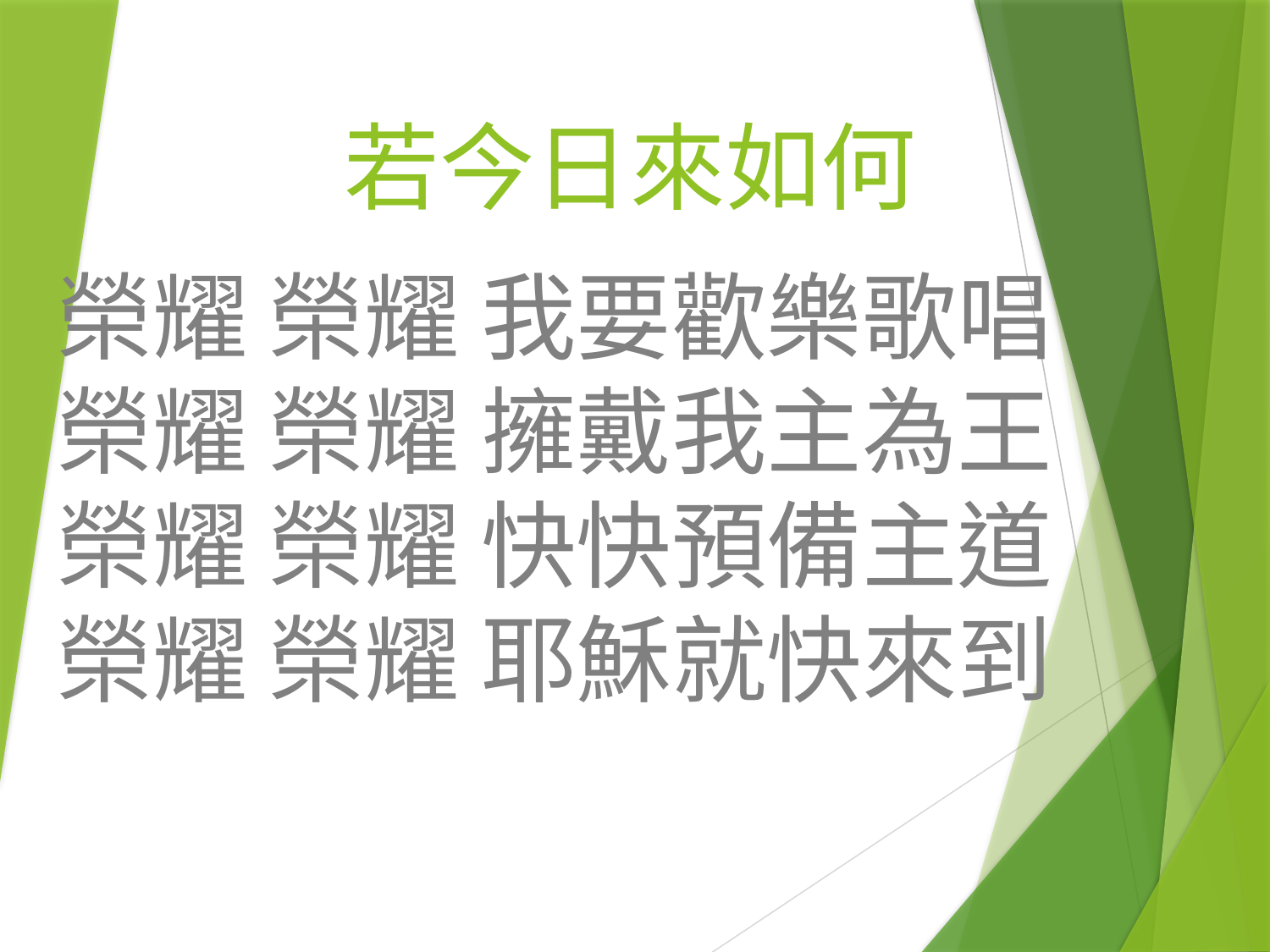

# 若今日來如何
榮耀 榮耀 我要歡樂歌唱
榮耀 榮耀 擁戴我主為王
榮耀 榮耀 快快預備主道
榮耀 榮耀 耶穌就快來到